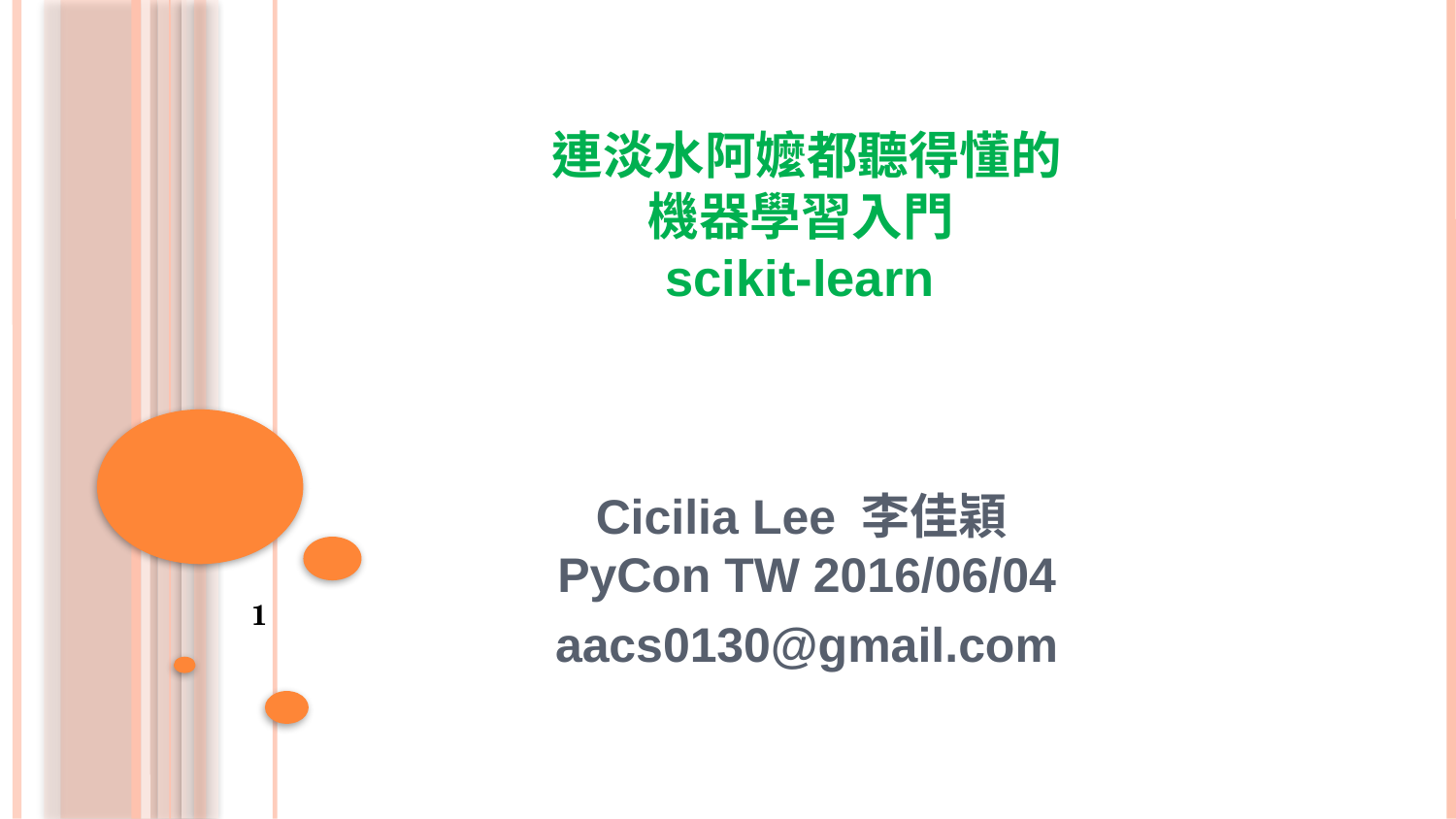

# 連淡水阿嬤都聽得懂的 機器學習入門 scikit-learn
Cicilia Lee 李佳穎
PyCon TW 2016/06/04
aacs0130@gmail.com
1